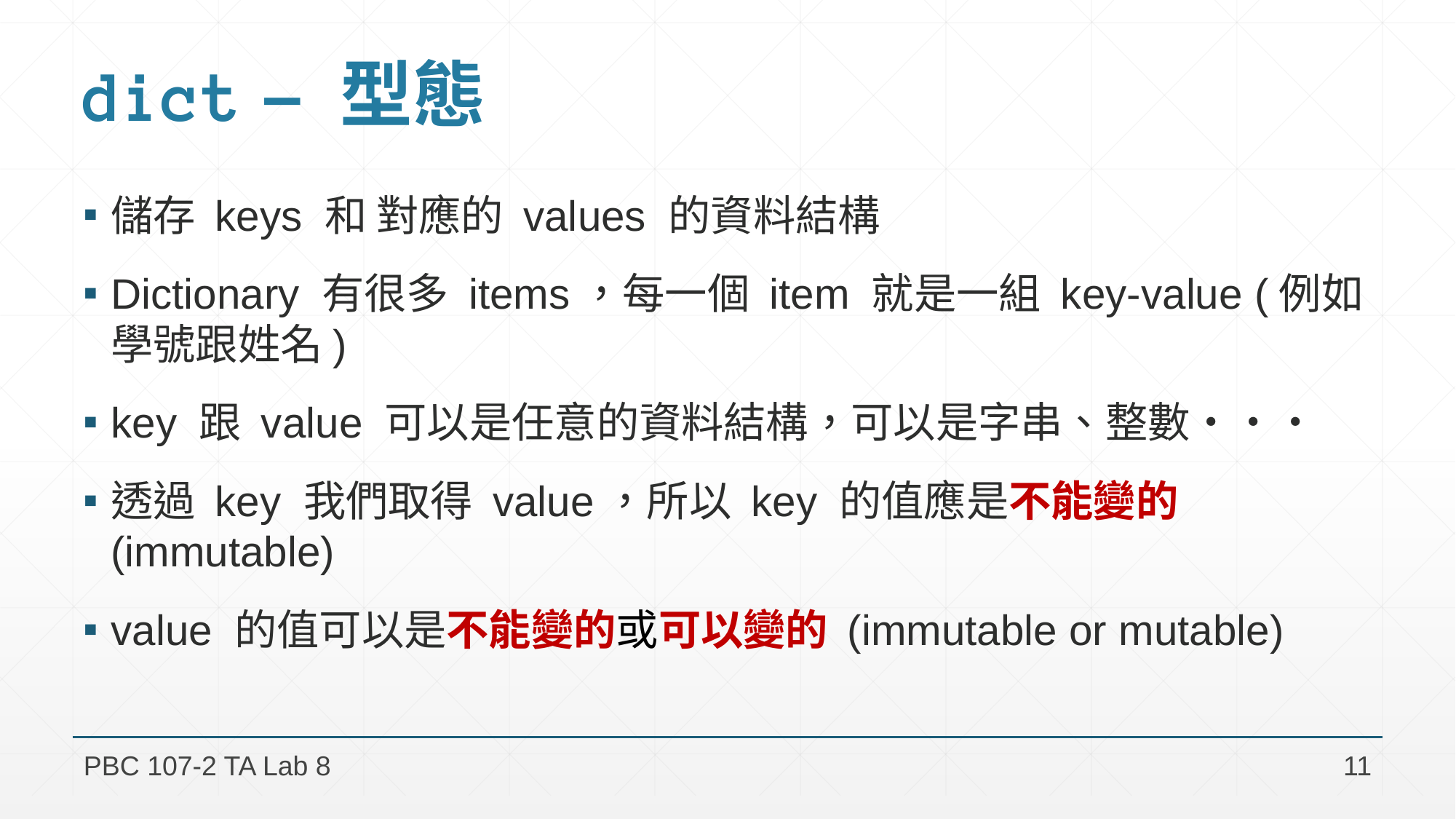

# dict – 型態
儲存 keys 和 對應的 values 的資料結構
Dictionary 有很多 items，每一個 item 就是一組 key-value (例如學號跟姓名)
key 跟 value 可以是任意的資料結構，可以是字串、整數‧‧‧
透過 key 我們取得 value，所以 key 的值應是不能變的 (immutable)
value 的值可以是不能變的或可以變的 (immutable or mutable)

PBC 107-2 TA Lab 8
11